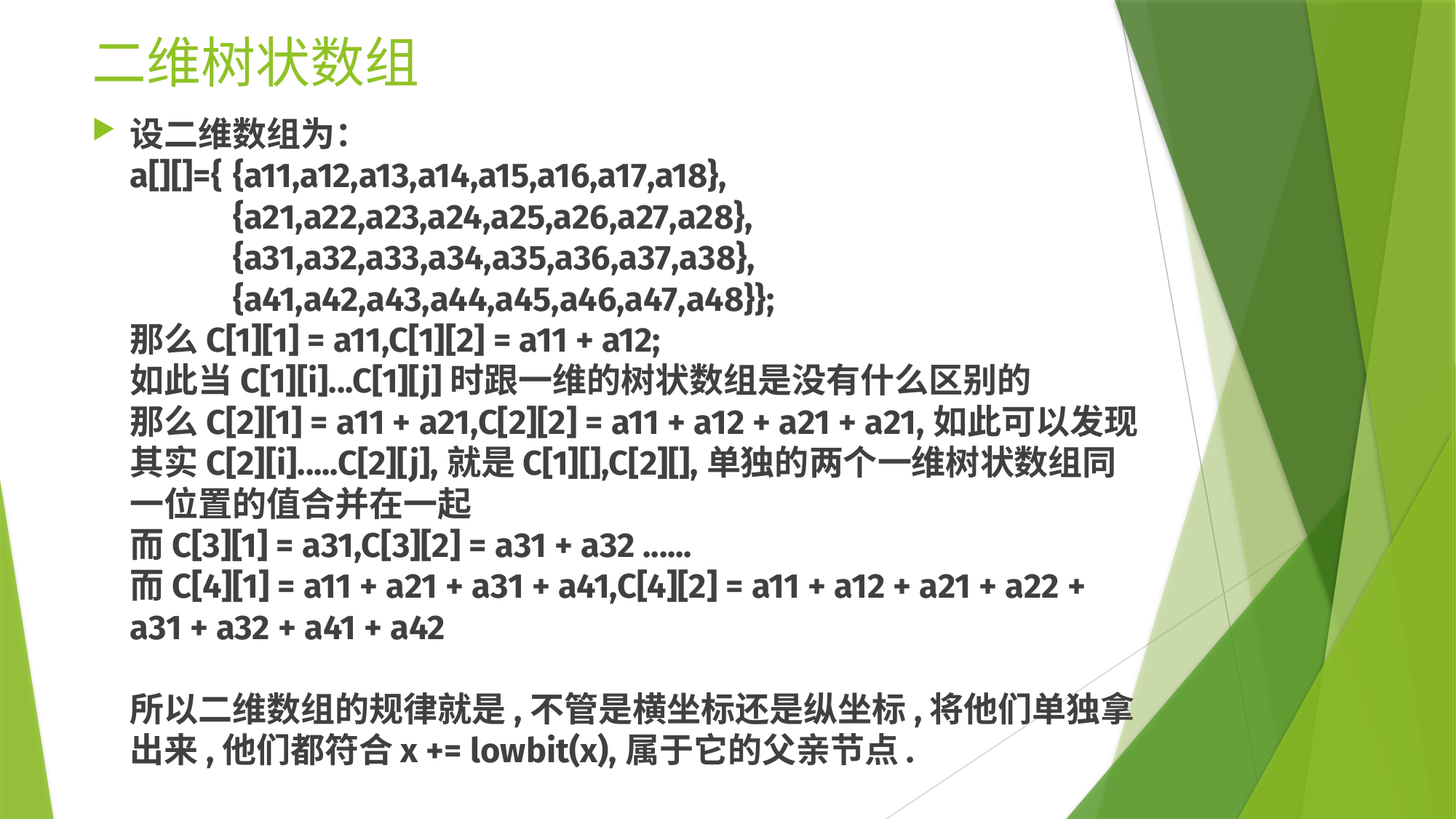

# 二维树状数组
设二维数组为：
a[][]={	{a11,a12,a13,a14,a15,a16,a17,a18},
			{a21,a22,a23,a24,a25,a26,a27,a28},
			{a31,a32,a33,a34,a35,a36,a37,a38},
			{a41,a42,a43,a44,a45,a46,a47,a48}};
那么C[1][1] = a11,C[1][2] = a11 + a12;
如此当C[1][i]...C[1][j]时跟一维的树状数组是没有什么区别的
那么C[2][1] = a11 + a21,C[2][2] = a11 + a12 + a21 + a21,如此可以发现
其实C[2][i].....C[2][j],就是C[1][],C[2][],单独的两个一维树状数组同一位置的值合并在一起
而C[3][1] = a31,C[3][2] = a31 + a32 ......
而C[4][1] = a11 + a21 + a31 + a41,C[4][2] = a11 + a12 + a21 + a22 + a31 + a32 + a41 + a42
所以二维数组的规律就是,不管是横坐标还是纵坐标,将他们单独拿出来,他们都符合x += lowbit(x),属于它的父亲节点.